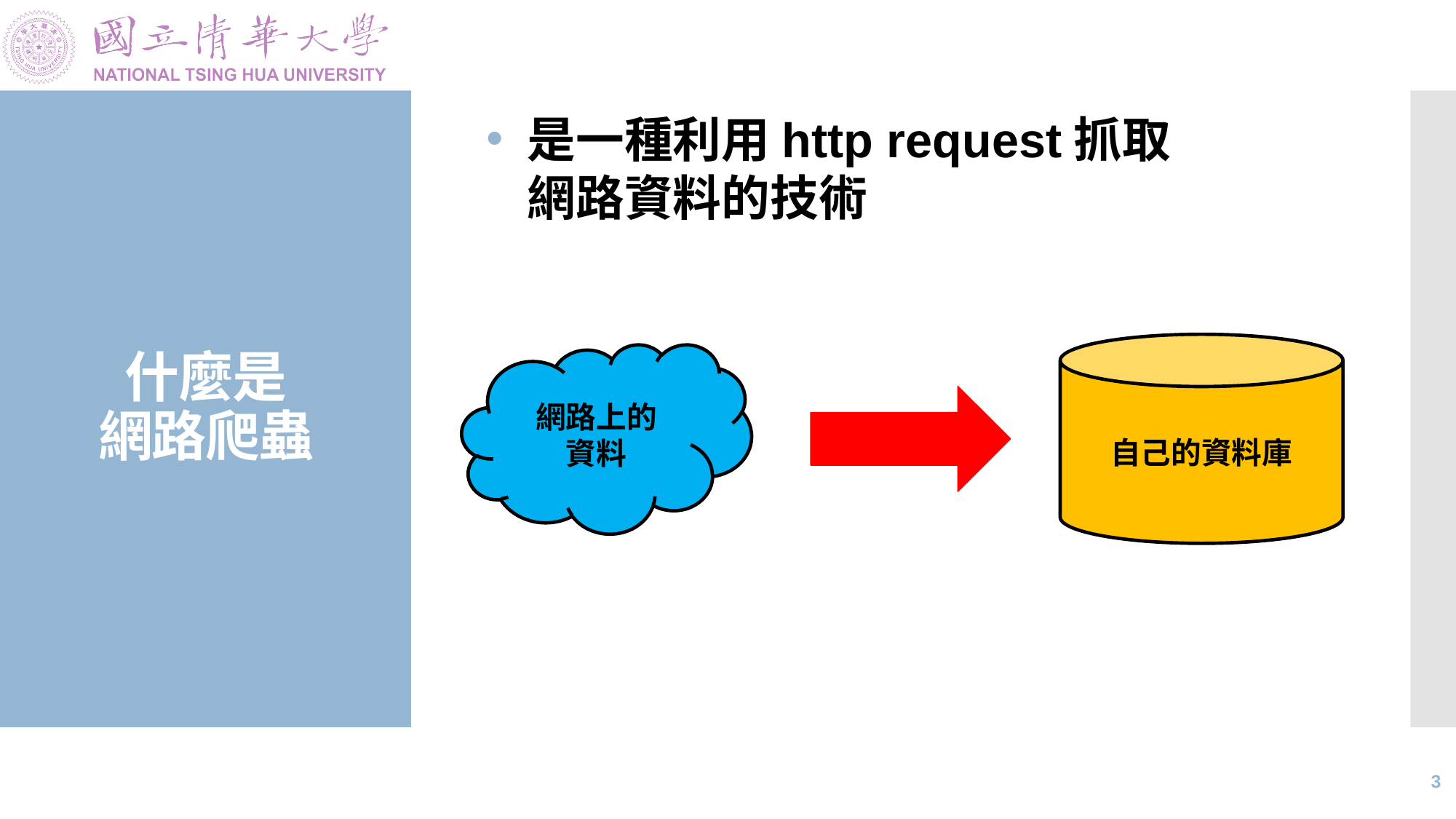

是一種利用http request抓取
網路資料的技術
# 什麼是 網路爬蟲
自己的資料庫
網路上的
資料

3